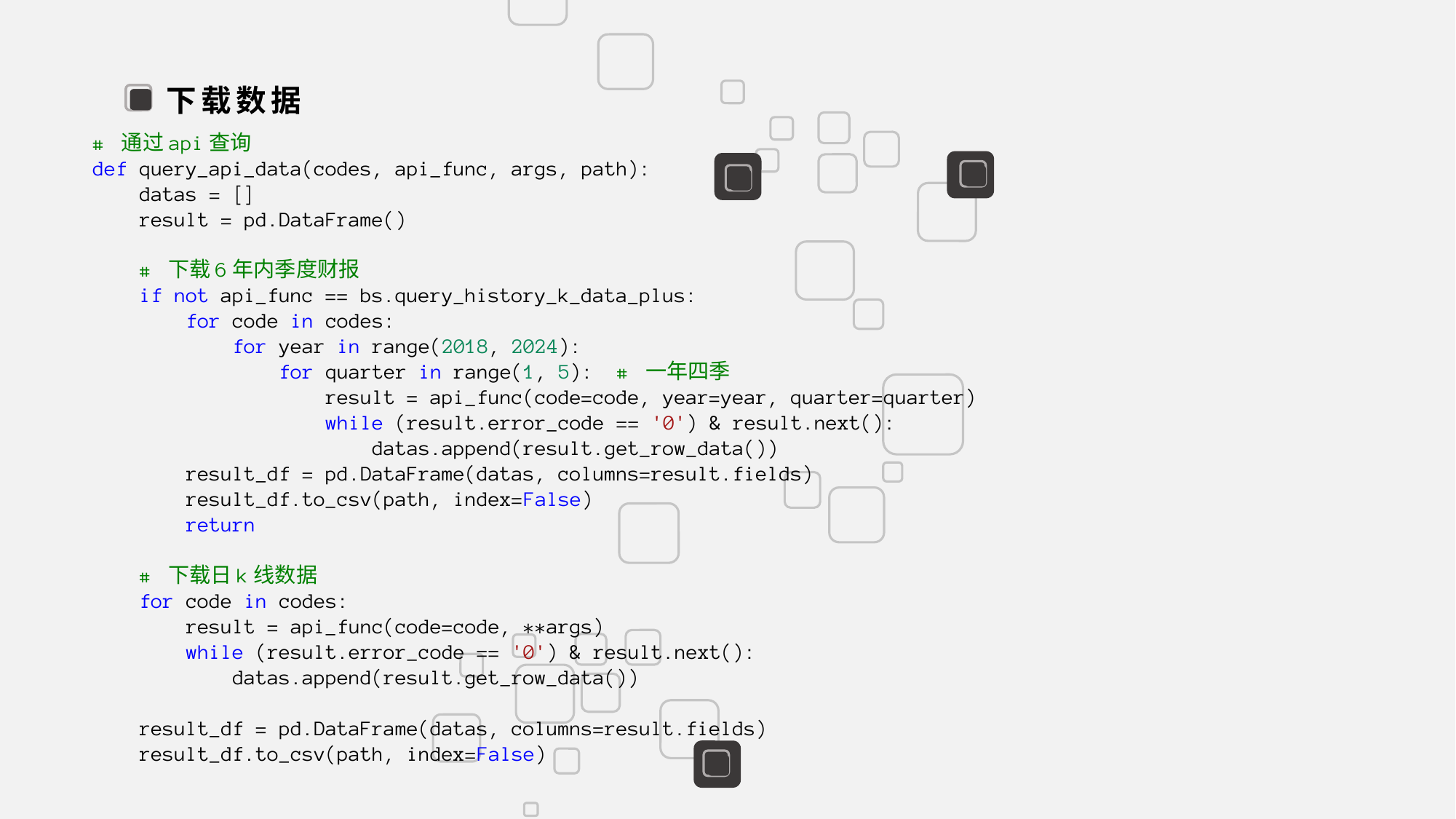

下载数据

# 通过api查询
def query_api_data(codes, api_func, args, path):
    datas = []
    result = pd.DataFrame()

    # 下载6年内季度财报
    if not api_func == bs.query_history_k_data_plus:
        for code in codes:
            for year in range(2018, 2024):
                for quarter in range(1, 5):  # 一年四季
                    result = api_func(code=code, year=year, quarter=quarter)
                    while (result.error_code == '0') & result.next():
                        datas.append(result.get_row_data())
        result_df = pd.DataFrame(datas, columns=result.fields)
        result_df.to_csv(path, index=False)
        return

    # 下载日k线数据
    for code in codes:
        result = api_func(code=code, **args)
        while (result.error_code == '0') & result.next():
            datas.append(result.get_row_data())
    result_df = pd.DataFrame(datas, columns=result.fields)
    result_df.to_csv(path, index=False)